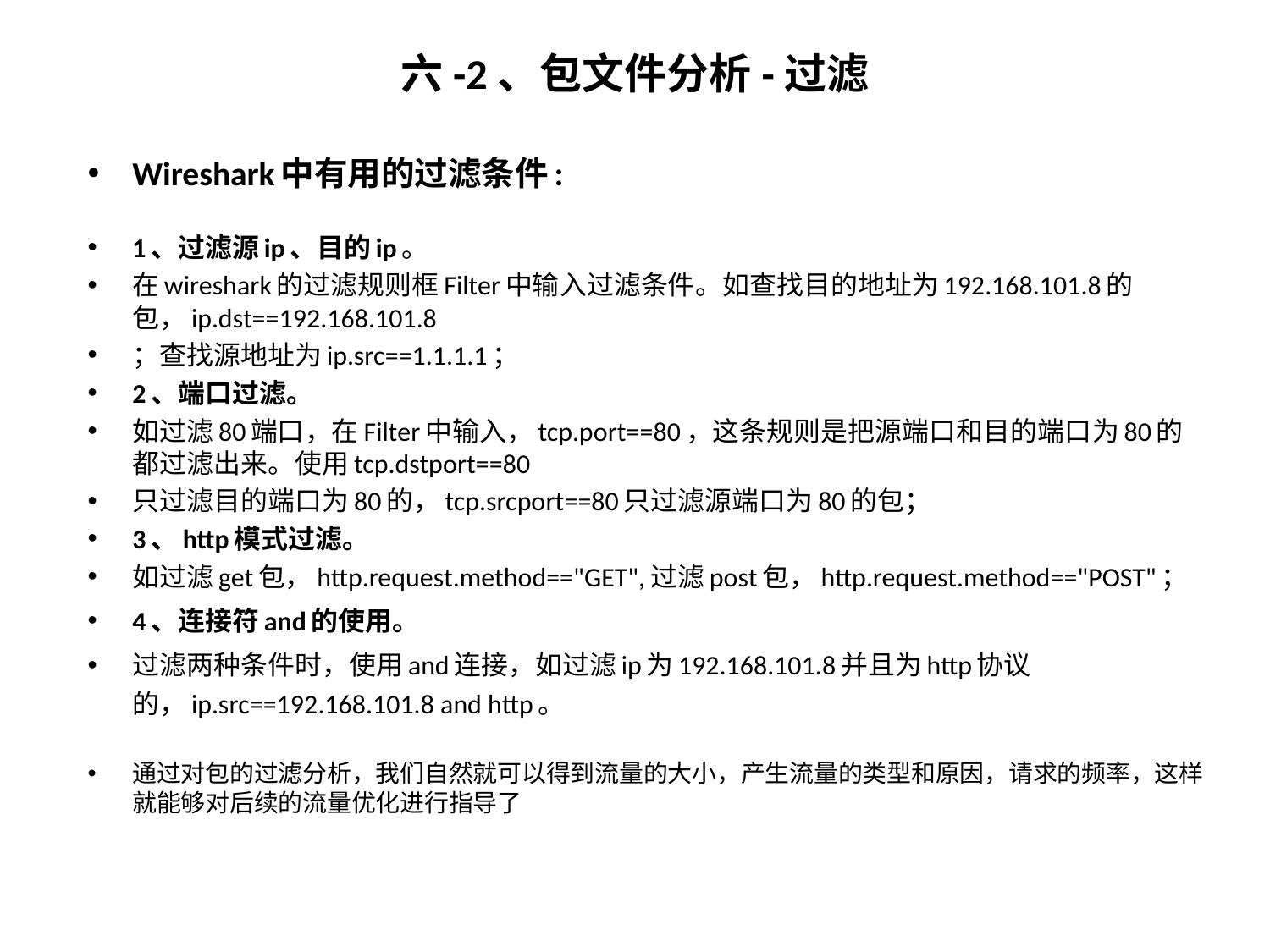

# 六-2、包文件分析-过滤
Wireshark中有用的过滤条件:

1、过滤源ip、目的ip。
在wireshark的过滤规则框Filter中输入过滤条件。如查找目的地址为192.168.101.8的包，ip.dst==192.168.101.8
；查找源地址为ip.src==1.1.1.1；
2、端口过滤。
如过滤80端口，在Filter中输入，tcp.port==80，这条规则是把源端口和目的端口为80的都过滤出来。使用tcp.dstport==80
只过滤目的端口为80的，tcp.srcport==80只过滤源端口为80的包；
3、http模式过滤。
如过滤get包，http.request.method=="GET",过滤post包，http.request.method=="POST"；
4、连接符and的使用。
过滤两种条件时，使用and连接，如过滤ip为192.168.101.8并且为http协议的，ip.src==192.168.101.8 and http。

通过对包的过滤分析，我们自然就可以得到流量的大小，产生流量的类型和原因，请求的频率，这样就能够对后续的流量优化进行指导了